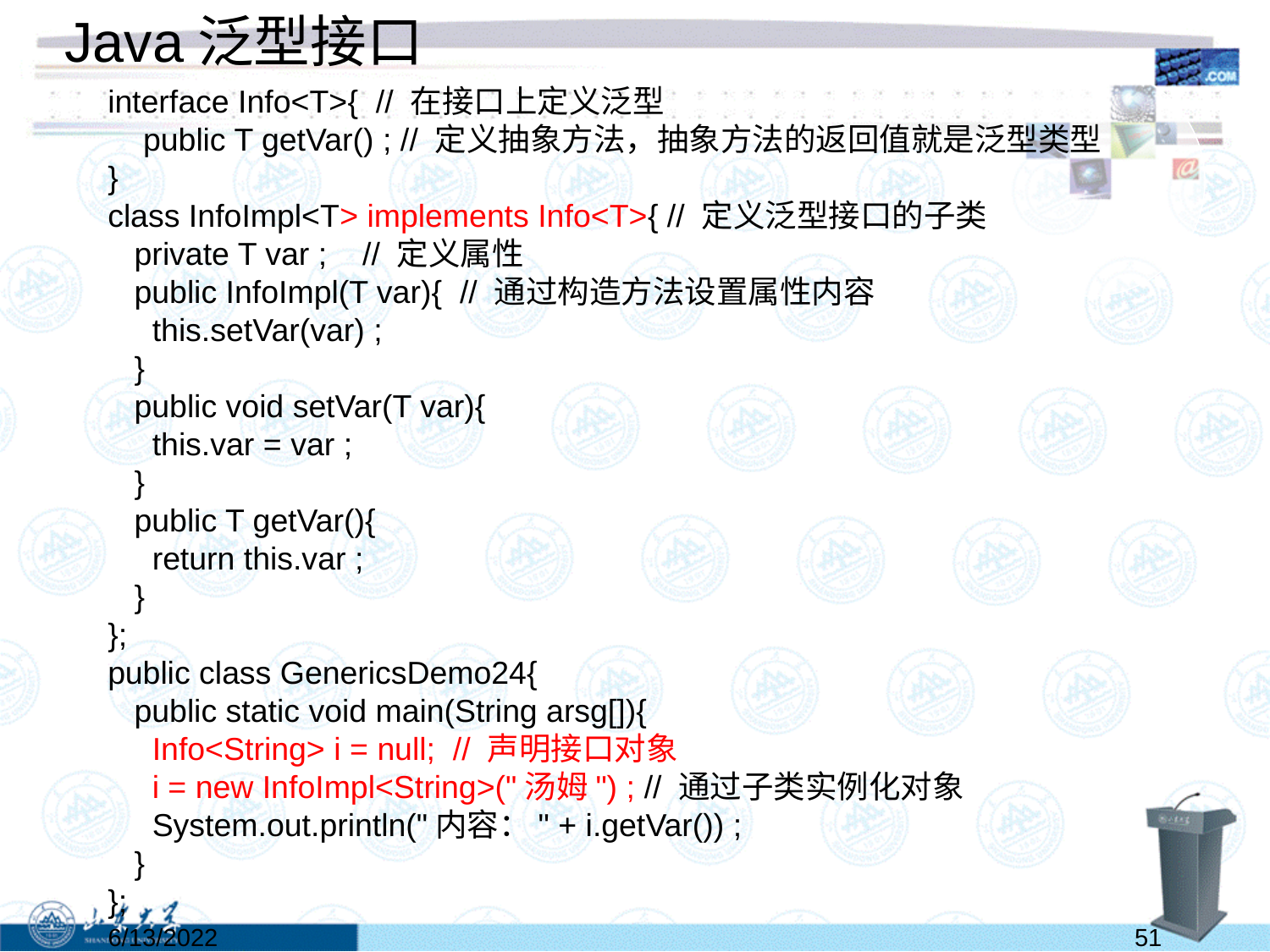

# Java泛型接口
interface Info<T>{  // 在接口上定义泛型
    public T getVar() ; // 定义抽象方法，抽象方法的返回值就是泛型类型
}
class InfoImpl<T> implements Info<T>{ // 定义泛型接口的子类
   private T var ;    // 定义属性
   public InfoImpl(T var){  // 通过构造方法设置属性内容
     this.setVar(var) ;
   }
   public void setVar(T var){
     this.var = var ;
   }
   public T getVar(){
     return this.var ;
   }
};
public class GenericsDemo24{
   public static void main(String arsg[]){
     Info<String> i = null;  // 声明接口对象
     i = new InfoImpl<String>("汤姆") ; // 通过子类实例化对象
     System.out.println("内容：" + i.getVar()) ;
   }
};
6/13/2022
51